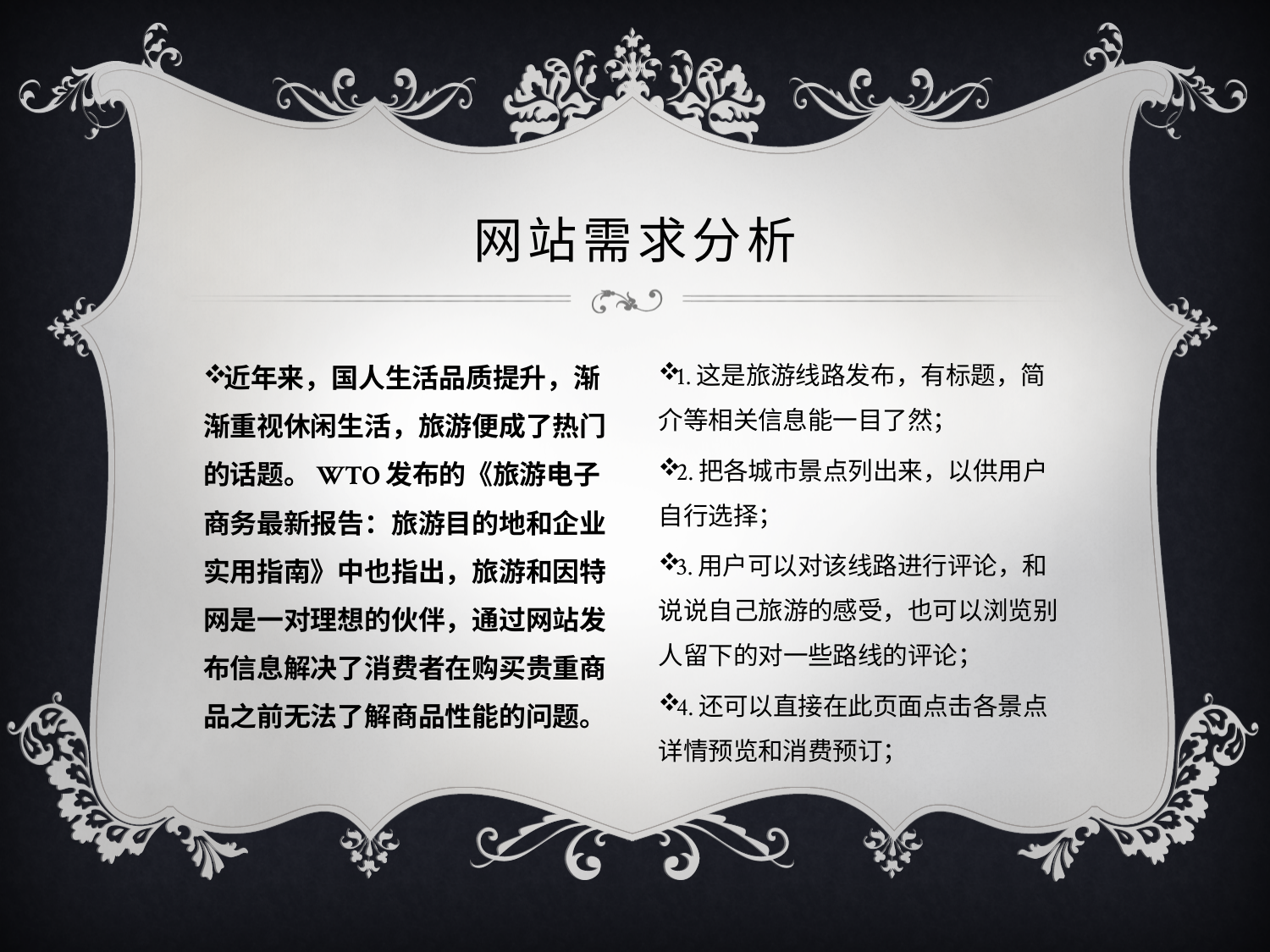

# 网站需求分析
近年来，国人生活品质提升，渐渐重视休闲生活，旅游便成了热门的话题。WTO发布的《旅游电子商务最新报告：旅游目的地和企业实用指南》中也指出，旅游和因特网是一对理想的伙伴，通过网站发布信息解决了消费者在购买贵重商品之前无法了解商品性能的问题。
1.这是旅游线路发布，有标题，简介等相关信息能一目了然；
2.把各城市景点列出来，以供用户自行选择；
3.用户可以对该线路进行评论，和说说自己旅游的感受，也可以浏览别人留下的对一些路线的评论；
4.还可以直接在此页面点击各景点详情预览和消费预订；